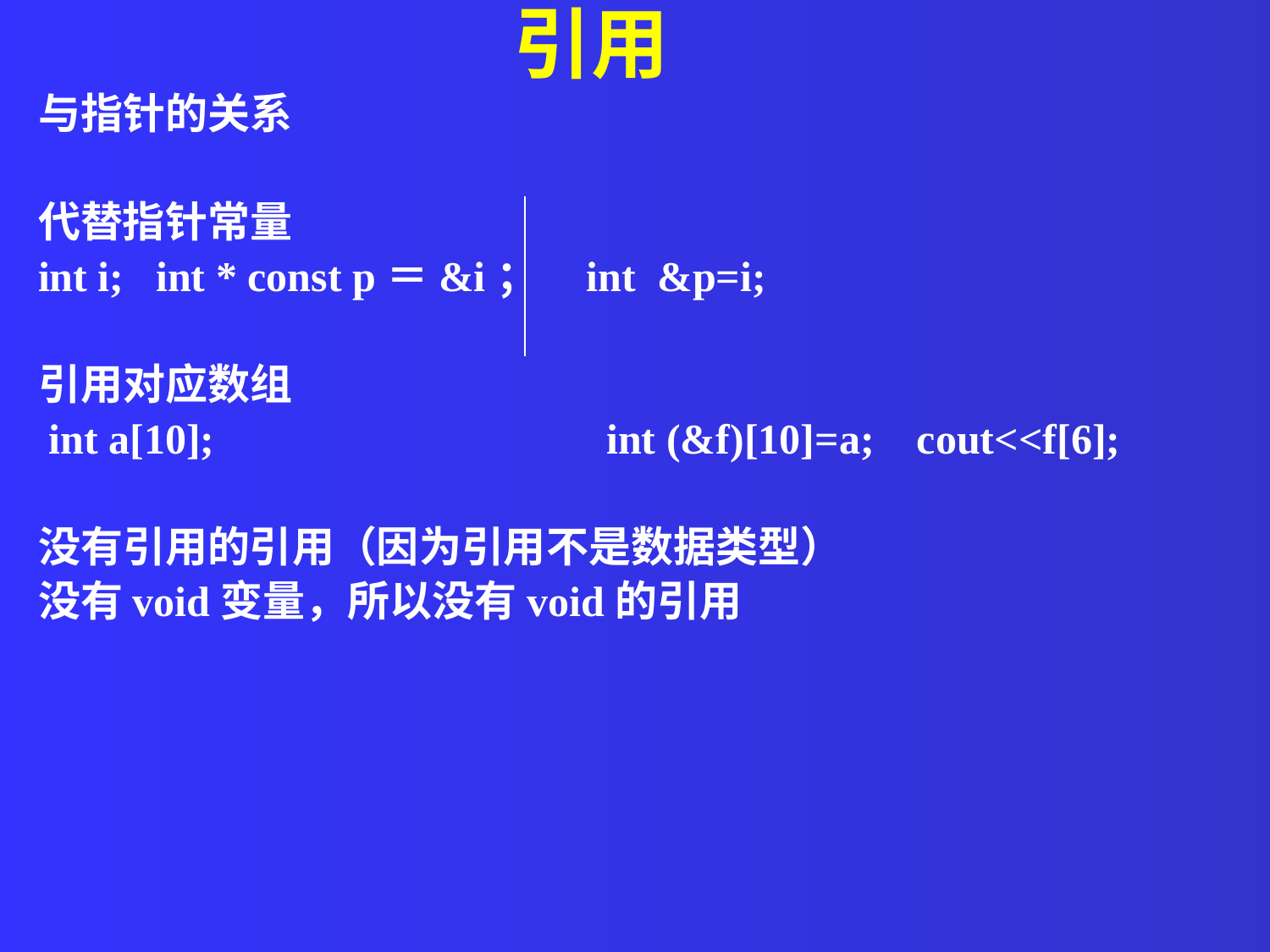

引用
与指针的关系

代替指针常量
int i;   int * const p＝&i；    int  &p=i;

引用对应数组
 int a[10];                                     int (&f)[10]=a;    cout<<f[6];

没有引用的引用（因为引用不是数据类型）
没有void变量，所以没有void的引用